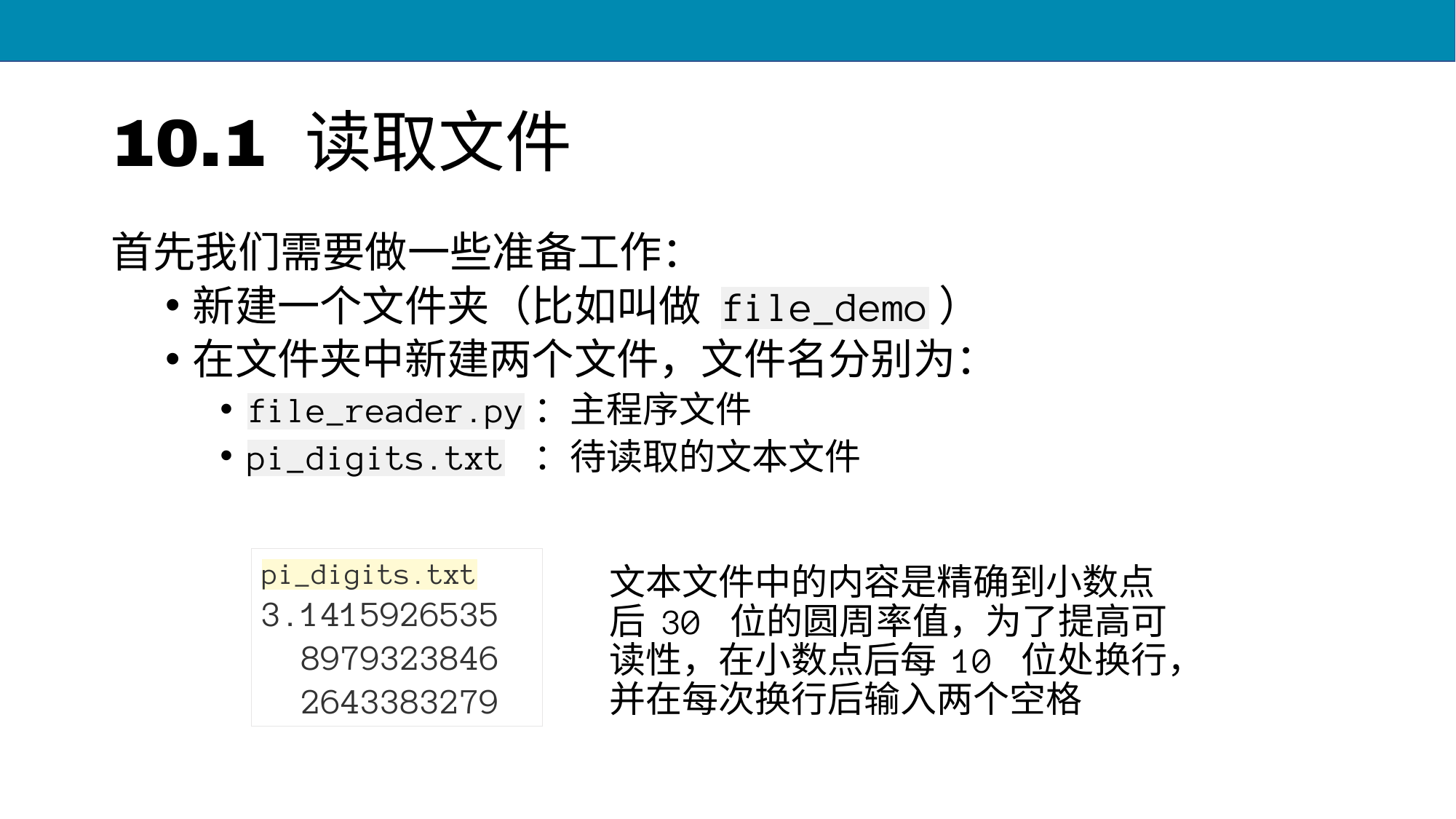

# 10.1 读取文件
首先我们需要做一些准备工作：
新建一个文件夹（比如叫做 file_demo）
在文件夹中新建两个文件，文件名分别为：
file_reader.py：主程序文件
pi_digits.txt ：待读取的文本文件

pi_digits.txt
3.1415926535
  8979323846
  2643383279
文本文件中的内容是精确到小数点后 30 位的圆周率值，为了提高可读性，在小数点后每 10 位处换行，并在每次换行后输入两个空格